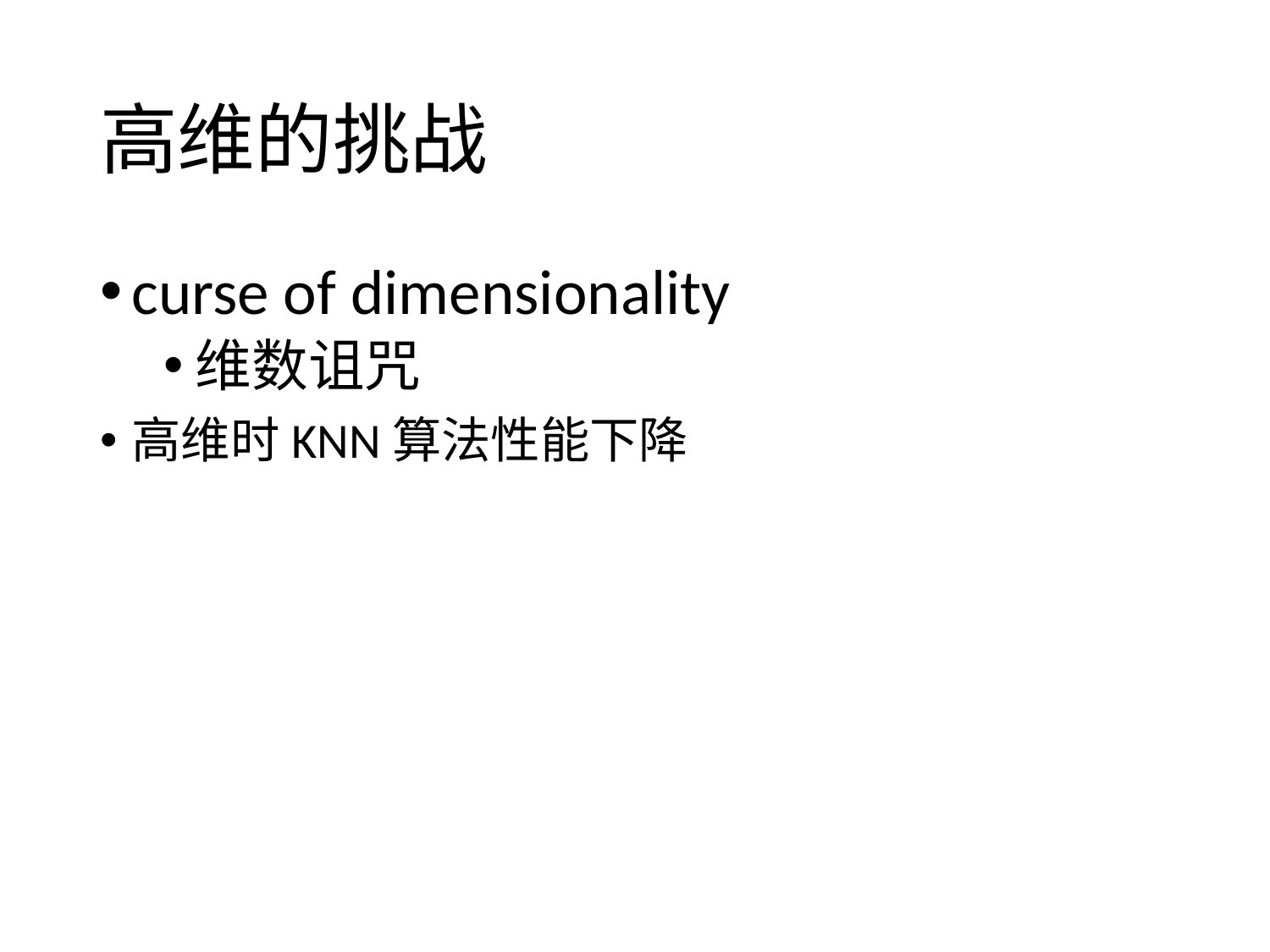

# 高维的挑战
curse of dimensionality
维数诅咒
高维时KNN算法性能下降